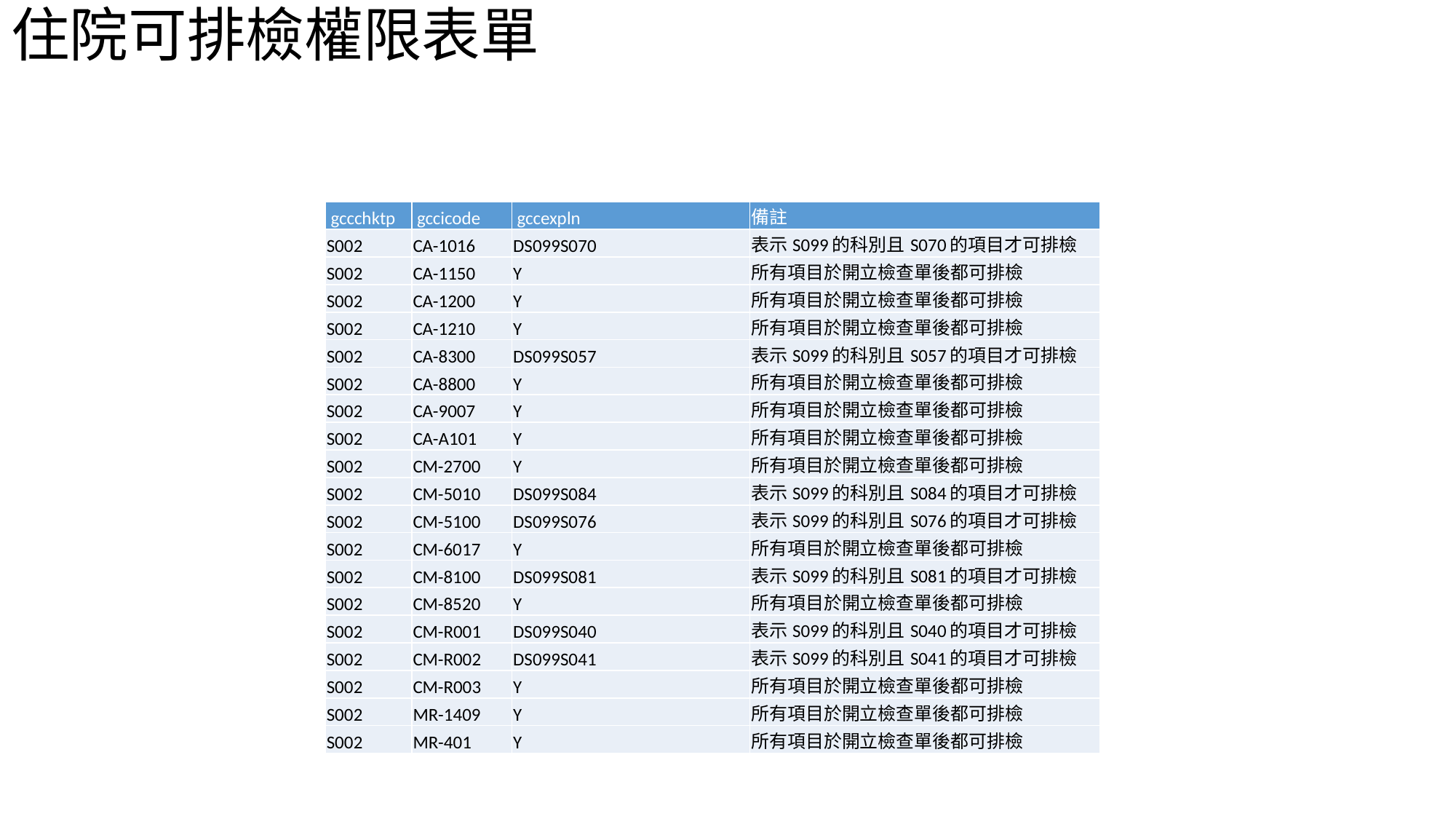

# 住院可排檢權限表單
| gccchktp | gccicode | gccexpln | 備註 |
| --- | --- | --- | --- |
| S002 | CA-1016 | DS099S070 | 表示S099的科別且S070的項目才可排檢 |
| S002 | CA-1150 | Y | 所有項目於開立檢查單後都可排檢 |
| S002 | CA-1200 | Y | 所有項目於開立檢查單後都可排檢 |
| S002 | CA-1210 | Y | 所有項目於開立檢查單後都可排檢 |
| S002 | CA-8300 | DS099S057 | 表示S099的科別且S057的項目才可排檢 |
| S002 | CA-8800 | Y | 所有項目於開立檢查單後都可排檢 |
| S002 | CA-9007 | Y | 所有項目於開立檢查單後都可排檢 |
| S002 | CA-A101 | Y | 所有項目於開立檢查單後都可排檢 |
| S002 | CM-2700 | Y | 所有項目於開立檢查單後都可排檢 |
| S002 | CM-5010 | DS099S084 | 表示S099的科別且S084的項目才可排檢 |
| S002 | CM-5100 | DS099S076 | 表示S099的科別且S076的項目才可排檢 |
| S002 | CM-6017 | Y | 所有項目於開立檢查單後都可排檢 |
| S002 | CM-8100 | DS099S081 | 表示S099的科別且S081的項目才可排檢 |
| S002 | CM-8520 | Y | 所有項目於開立檢查單後都可排檢 |
| S002 | CM-R001 | DS099S040 | 表示S099的科別且S040的項目才可排檢 |
| S002 | CM-R002 | DS099S041 | 表示S099的科別且S041的項目才可排檢 |
| S002 | CM-R003 | Y | 所有項目於開立檢查單後都可排檢 |
| S002 | MR-1409 | Y | 所有項目於開立檢查單後都可排檢 |
| S002 | MR-401 | Y | 所有項目於開立檢查單後都可排檢 |